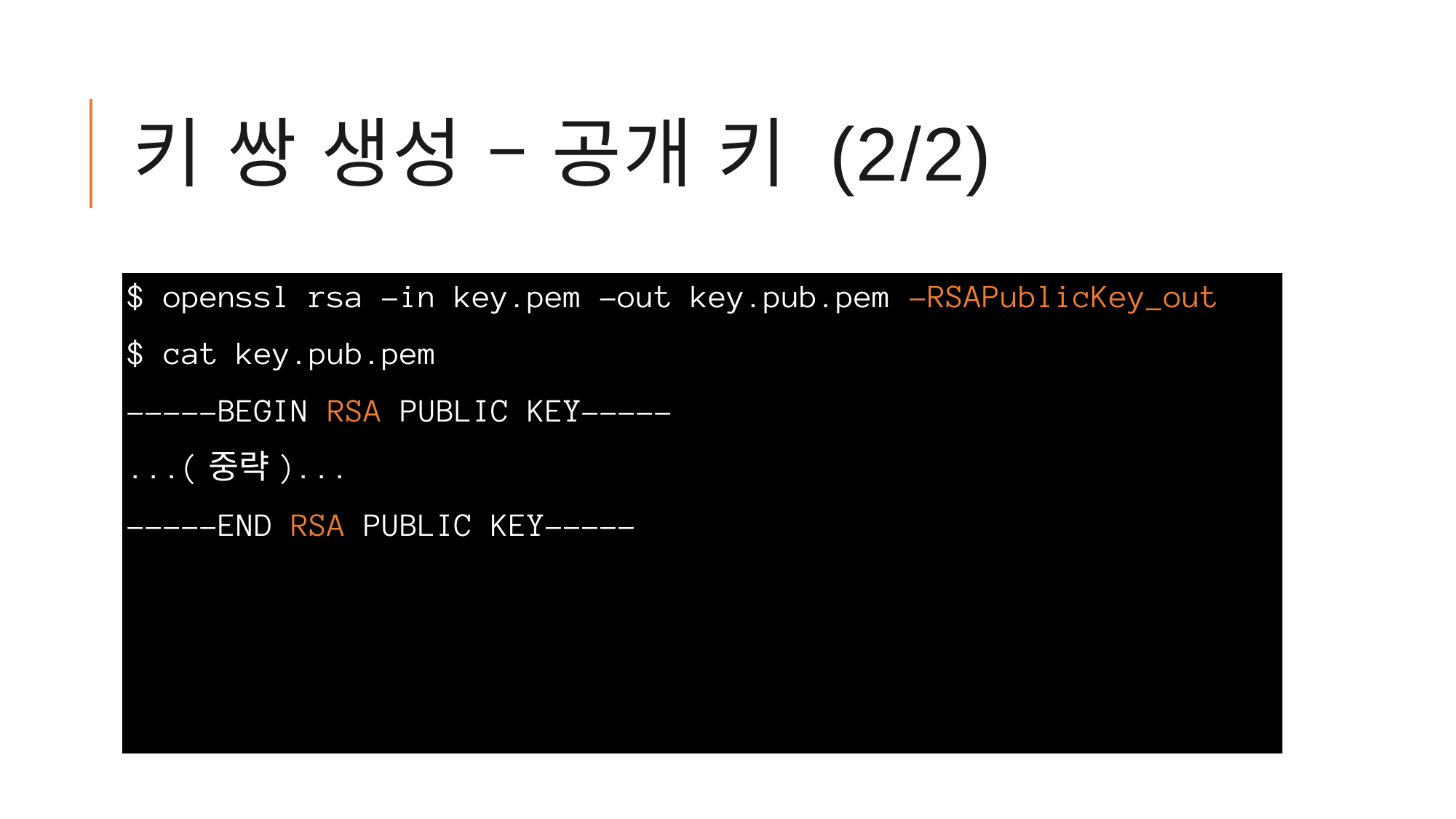

# 키 쌍 생성 – 공개 키 (2/2)
$ openssl rsa -in key.pem -out key.pub.pem -RSAPublicKey_out
$ cat key.pub.pem
-----BEGIN RSA PUBLIC KEY-----
...(중략)...
-----END RSA PUBLIC KEY-----